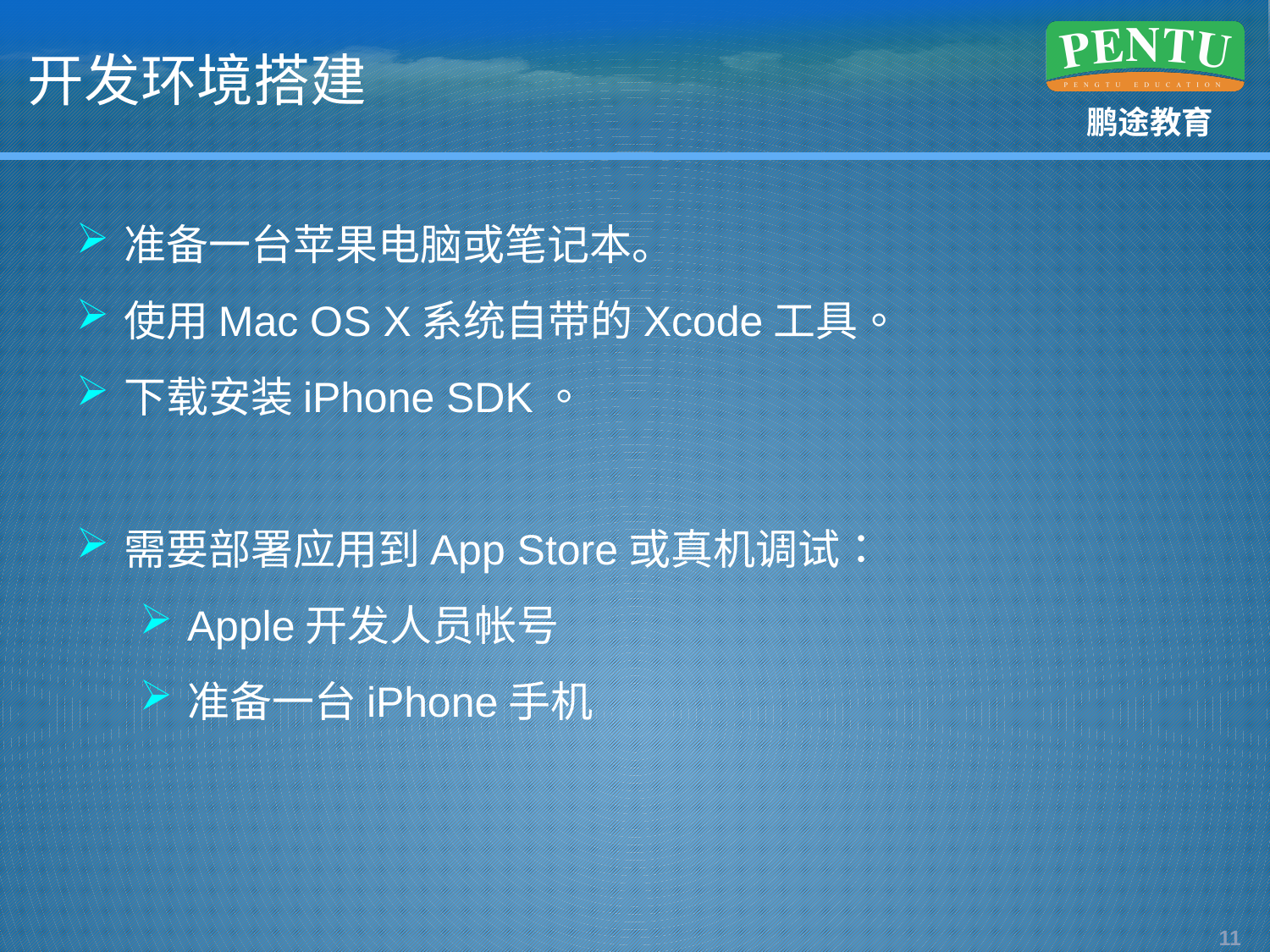

# 开发环境搭建
准备一台苹果电脑或笔记本。
使用Mac OS X系统自带的Xcode工具。
下载安装iPhone SDK。

需要部署应用到App Store或真机调试：
Apple开发人员帐号
准备一台iPhone手机
11